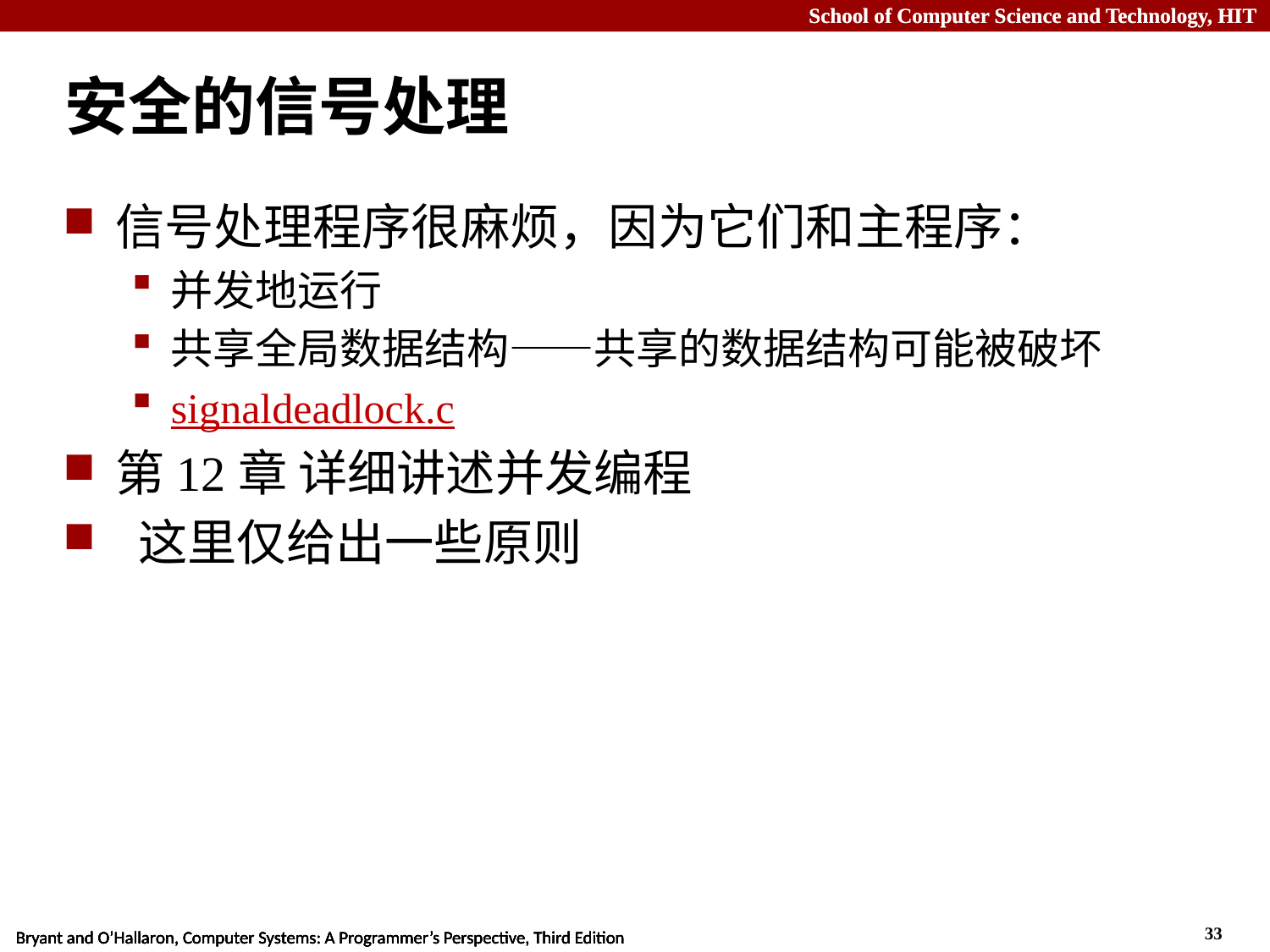

# 安全的信号处理
信号处理程序很麻烦，因为它们和主程序：
并发地运行
共享全局数据结构——共享的数据结构可能被破坏
signaldeadlock.c
第12章 详细讲述并发编程
 这里仅给出一些原则